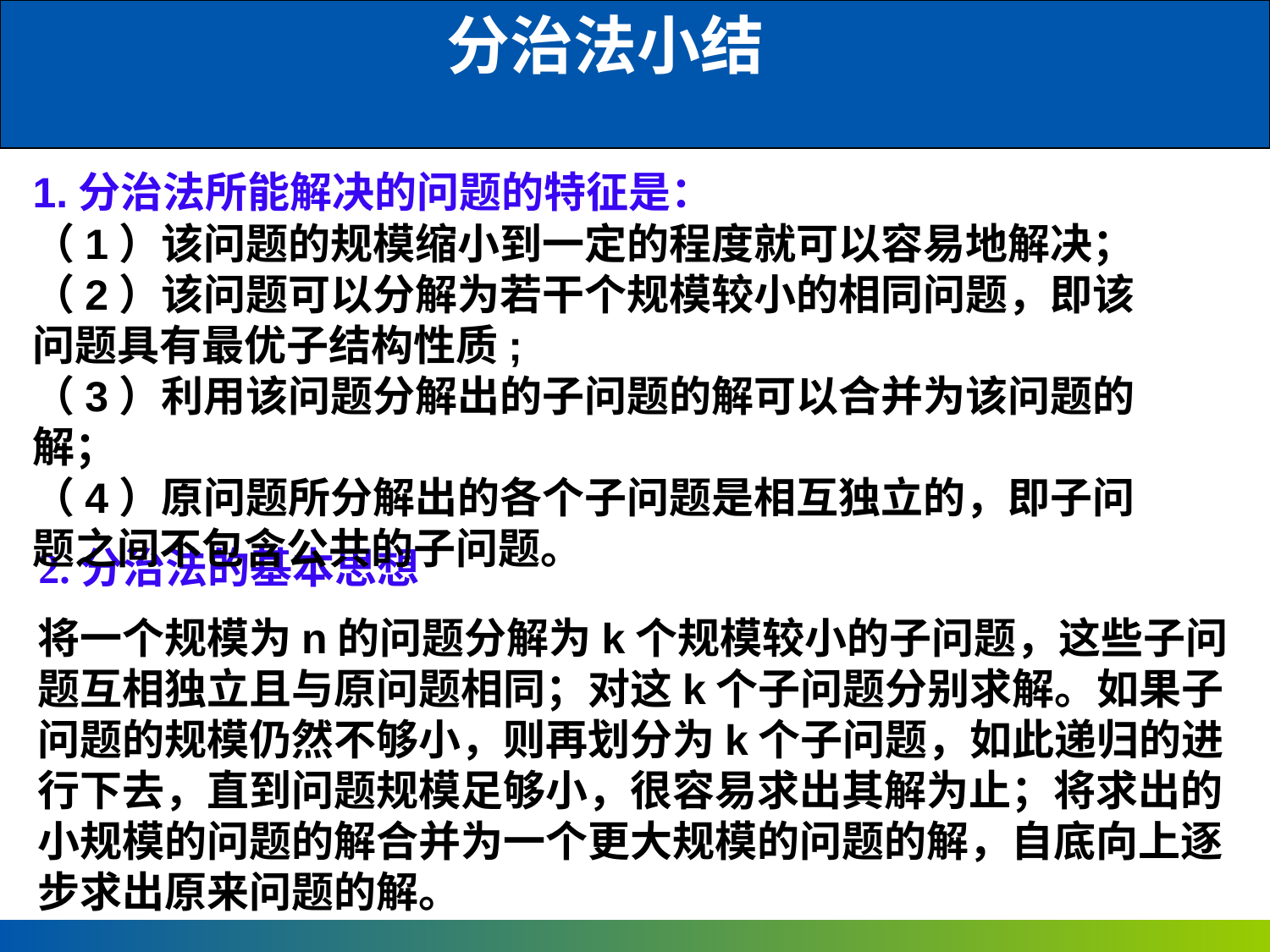

分治法小结
1.分治法所能解决的问题的特征是：
（1）该问题的规模缩小到一定的程度就可以容易地解决；
（2）该问题可以分解为若干个规模较小的相同问题，即该问题具有最优子结构性质;
（3）利用该问题分解出的子问题的解可以合并为该问题的解；
（4）原问题所分解出的各个子问题是相互独立的，即子问题之间不包含公共的子问题。

2.分治法的基本思想
将一个规模为n的问题分解为k个规模较小的子问题，这些子问题互相独立且与原问题相同；对这k个子问题分别求解。如果子问题的规模仍然不够小，则再划分为k个子问题，如此递归的进行下去，直到问题规模足够小，很容易求出其解为止；将求出的小规模的问题的解合并为一个更大规模的问题的解，自底向上逐步求出原来问题的解。